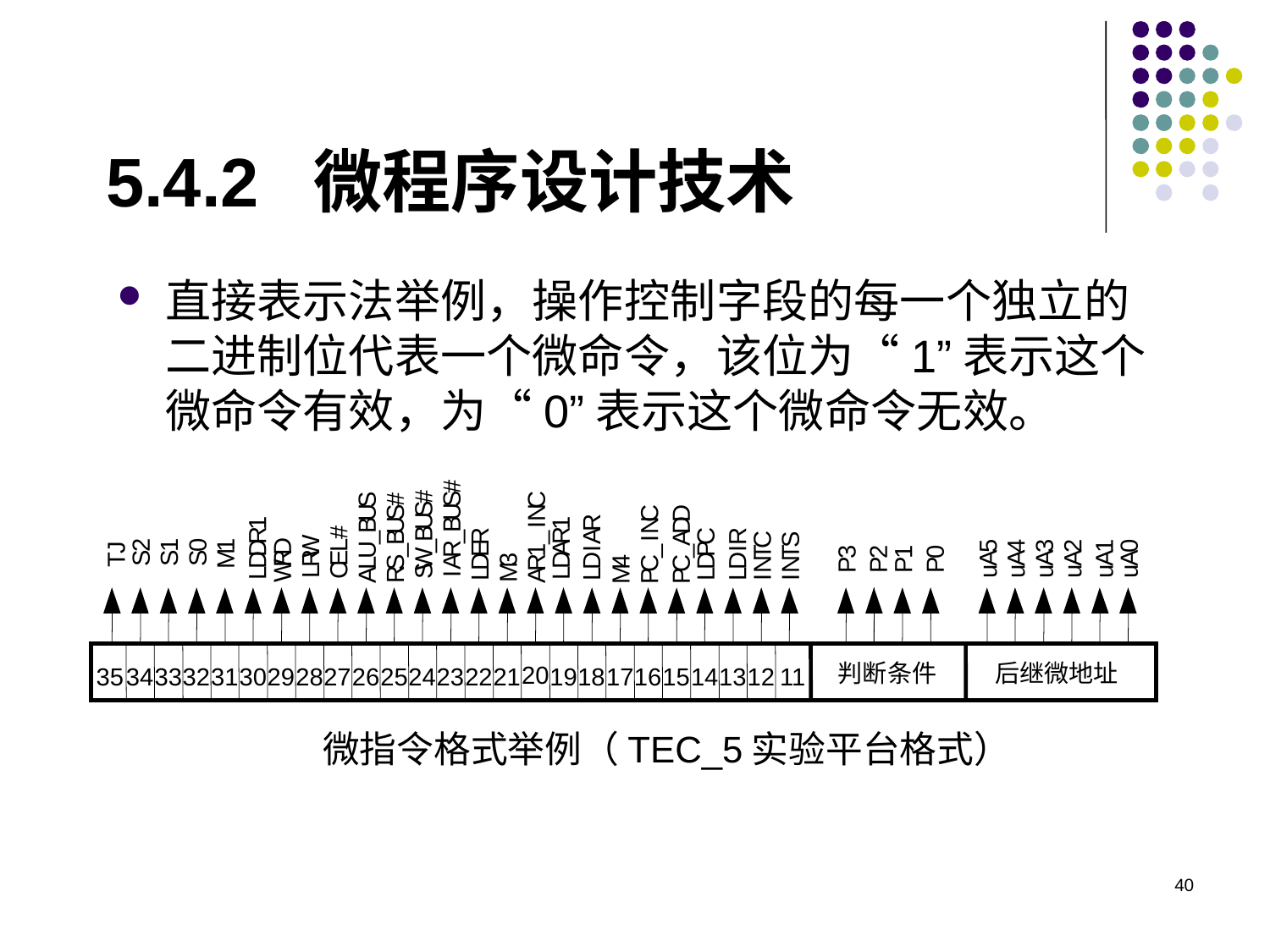

5.4.2  微程序设计技术
直接表示法举例，操作控制字段的每一个独立的二进制位代表一个微命令，该位为“1”表示这个微命令有效，为“0”表示这个微命令无效。

#
#
S
S
#
C
S
U
U
S
N
C
D
U
1
1
R
B
B
U
I
N
D
#
B
R
R
A
C
R
_
R
_
B
_
I
A
C
S
L
1
5
4
3
2
1
0
D
W
_
A
D
I
P
I
E
R
U
_
1
_
_
T
T
3
2
1
0
E
S
M
A
A
A
A
A
A
R
R
W
3
D
D
D
4
D
D
D
A
S
L
R
C
C
N
N
P
P
P
P
C
u
u
u
u
u
u
W
L
S
M
L
L
L
M
L
L
I
L
R
A
A
P
P
I
I

判断条件
后继微地址
2
1
0
J
S
S
T

20
35
34
33
32
31
30
29
28
27
26
25
24
23
22
21
19
18
17
16
15
14
13
12
11
 微指令格式举例（TEC_5实验平台格式）
40